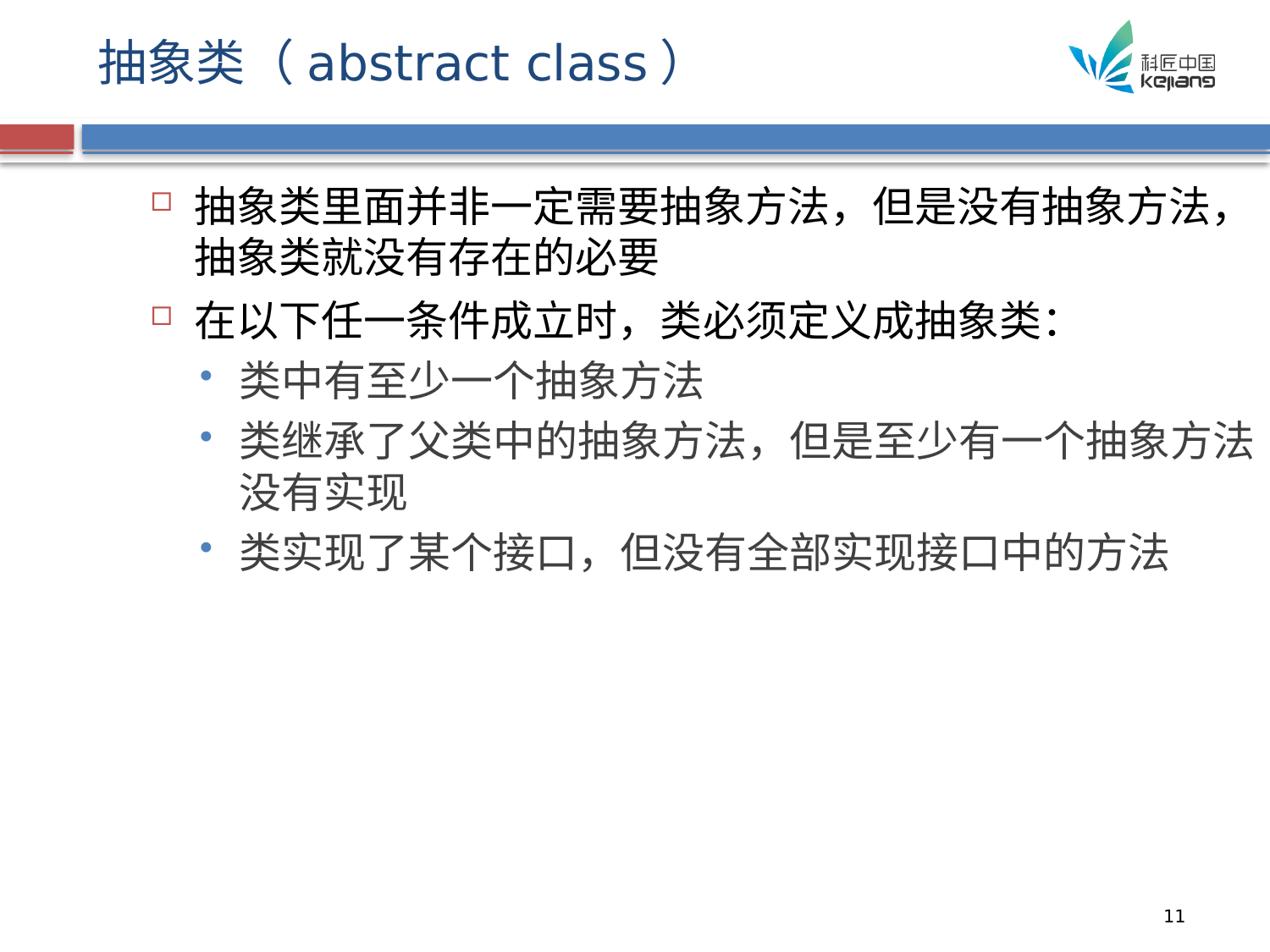

# 抽象类（abstract class）
抽象类里面并非一定需要抽象方法，但是没有抽象方法，抽象类就没有存在的必要
在以下任一条件成立时，类必须定义成抽象类：
类中有至少一个抽象方法
类继承了父类中的抽象方法，但是至少有一个抽象方法没有实现
类实现了某个接口，但没有全部实现接口中的方法
11